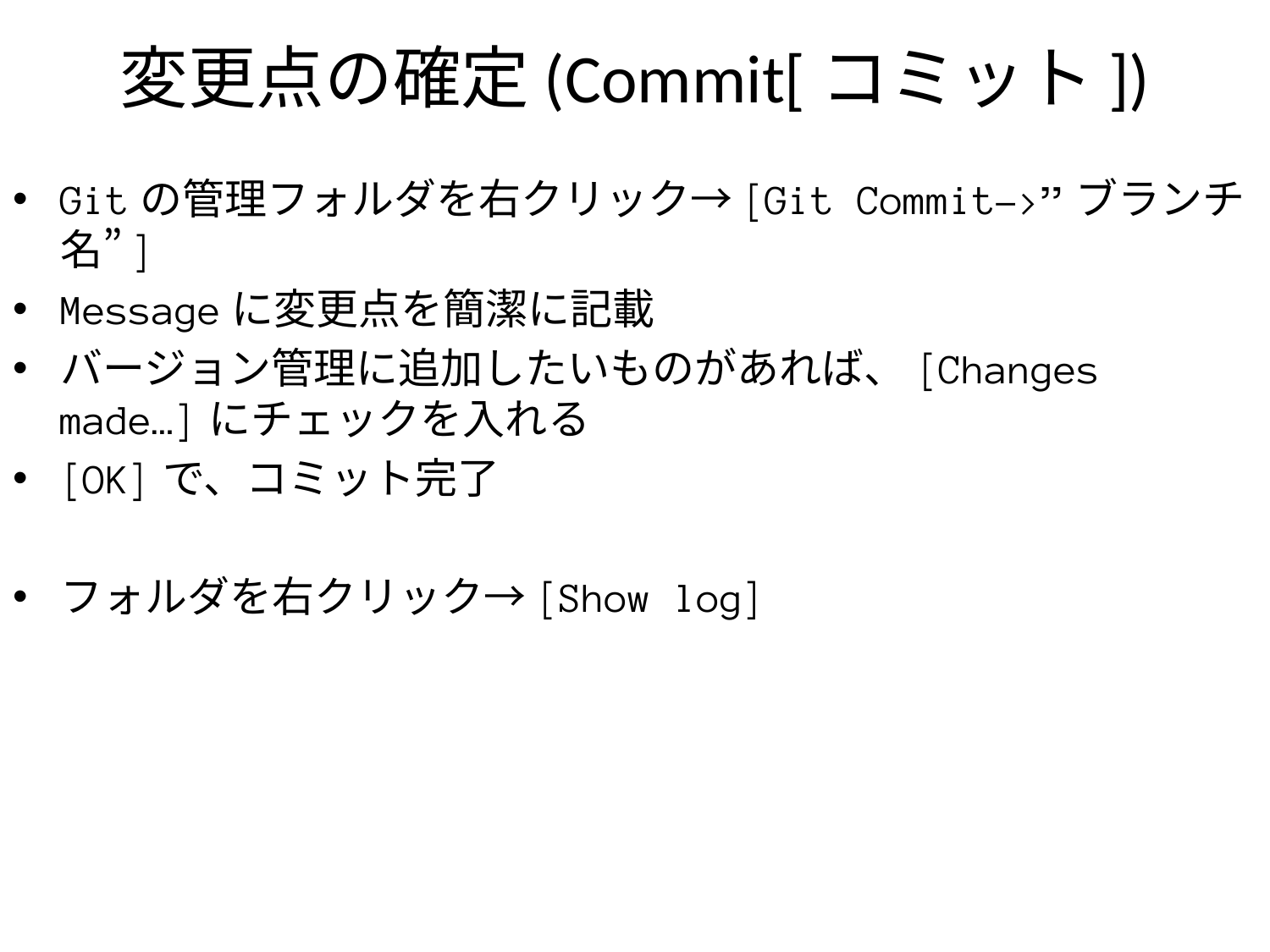

# 変更点の確定(Commit[コミット])
Gitの管理フォルダを右クリック→[Git Commit->”ブランチ名”]
Messageに変更点を簡潔に記載
バージョン管理に追加したいものがあれば、[Changes made…]にチェックを入れる
[OK]で、コミット完了

フォルダを右クリック→[Show log]